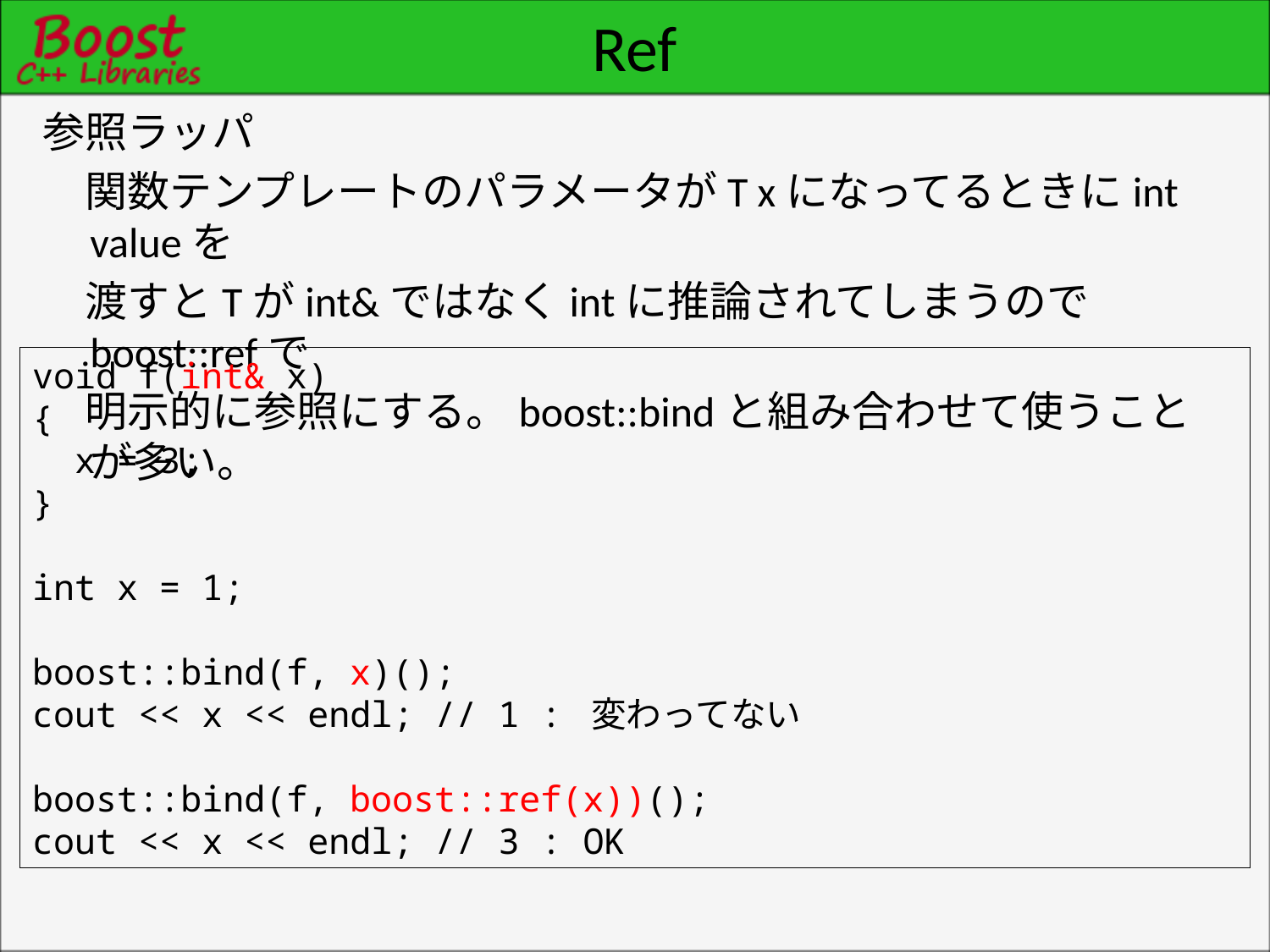

# Ref
参照ラッパ
　関数テンプレートのパラメータがT xになってるときにint valueを
　渡すとTがint&ではなくintに推論されてしまうのでboost::refで
　明示的に参照にする。boost::bindと組み合わせて使うことが多い。
void f(int& x)
{
  x = 3;
}

int x = 1;

boost::bind(f, x)();
cout << x << endl; // 1 : 変わってない

boost::bind(f, boost::ref(x))();
cout << x << endl; // 3 : OK